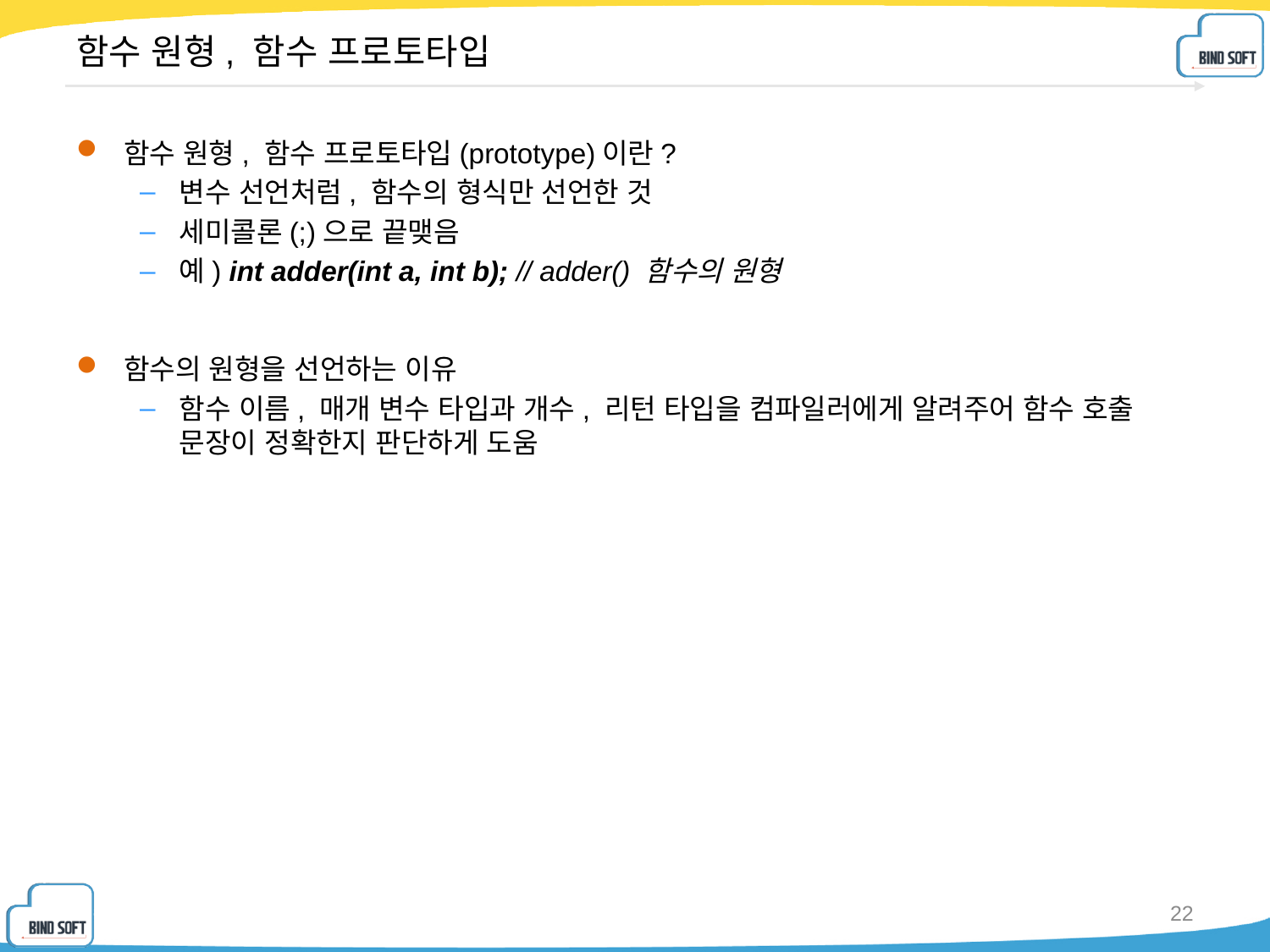

# 함수 원형, 함수 프로토타입
함수 원형, 함수 프로토타입(prototype)이란?
변수 선언처럼, 함수의 형식만 선언한 것
세미콜론(;)으로 끝맺음
예) int adder(int a, int b); // adder() 함수의 원형

함수의 원형을 선언하는 이유
함수 이름, 매개 변수 타입과 개수, 리턴 타입을 컴파일러에게 알려주어 함수 호출 문장이 정확한지 판단하게 도움
22